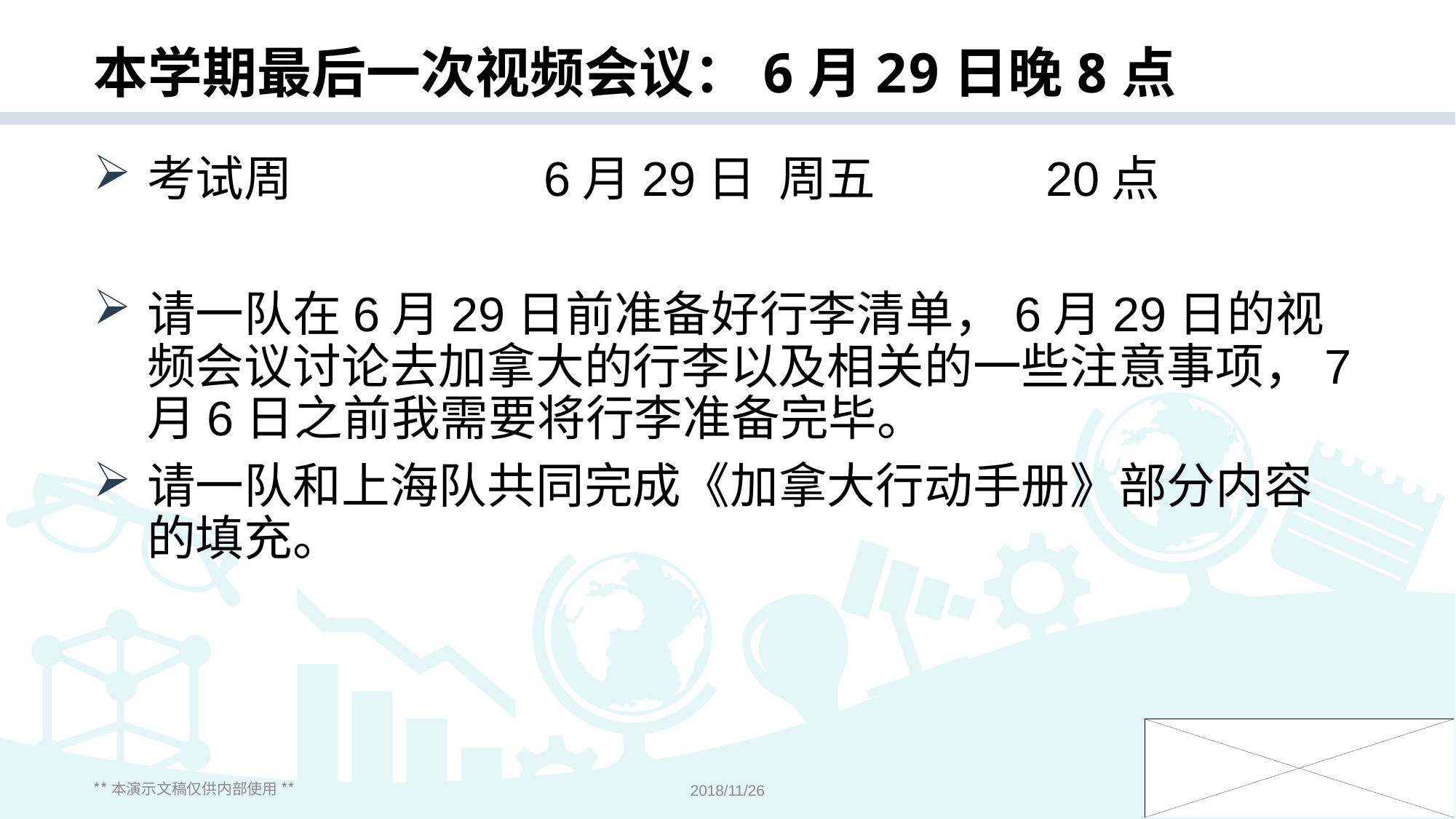

# 本学期最后一次视频会议：6月29日晚8点
考试周	6月29日	周五	20点

请一队在6月29日前准备好行李清单，6月29日的视频会议讨论去加拿大的行李以及相关的一些注意事项，7月6日之前我需要将行李准备完毕。
请一队和上海队共同完成《加拿大行动手册》部分内容的填充。
** 本演示文稿仅供内部使用 **
2018/11/26
23